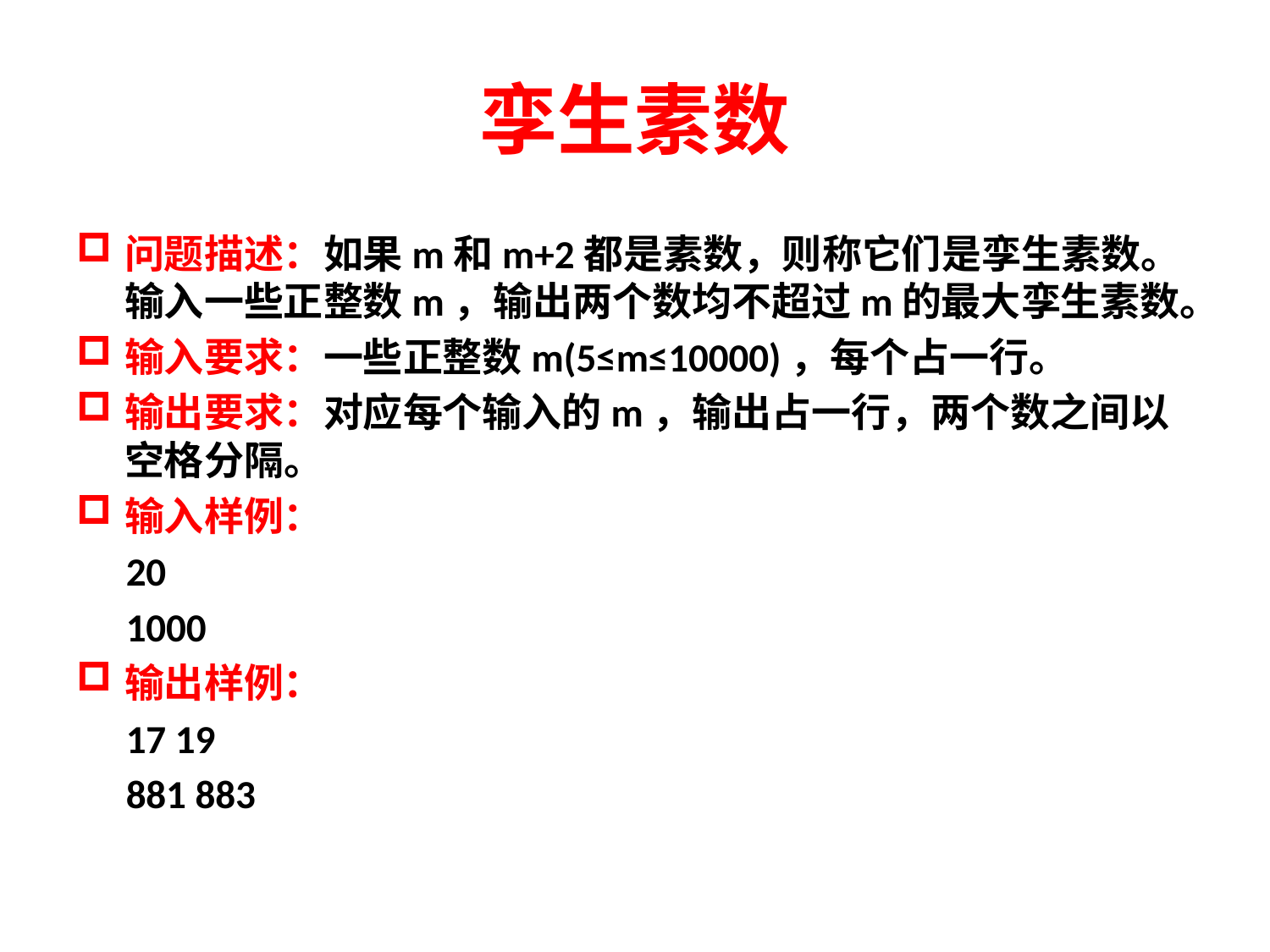

# 孪生素数
问题描述：如果m和m+2都是素数，则称它们是孪生素数。输入一些正整数m，输出两个数均不超过m的最大孪生素数。
输入要求：一些正整数m(5≤m≤10000)，每个占一行。
输出要求：对应每个输入的m，输出占一行，两个数之间以空格分隔。
输入样例：
20
1000
输出样例：
17 19
881 883